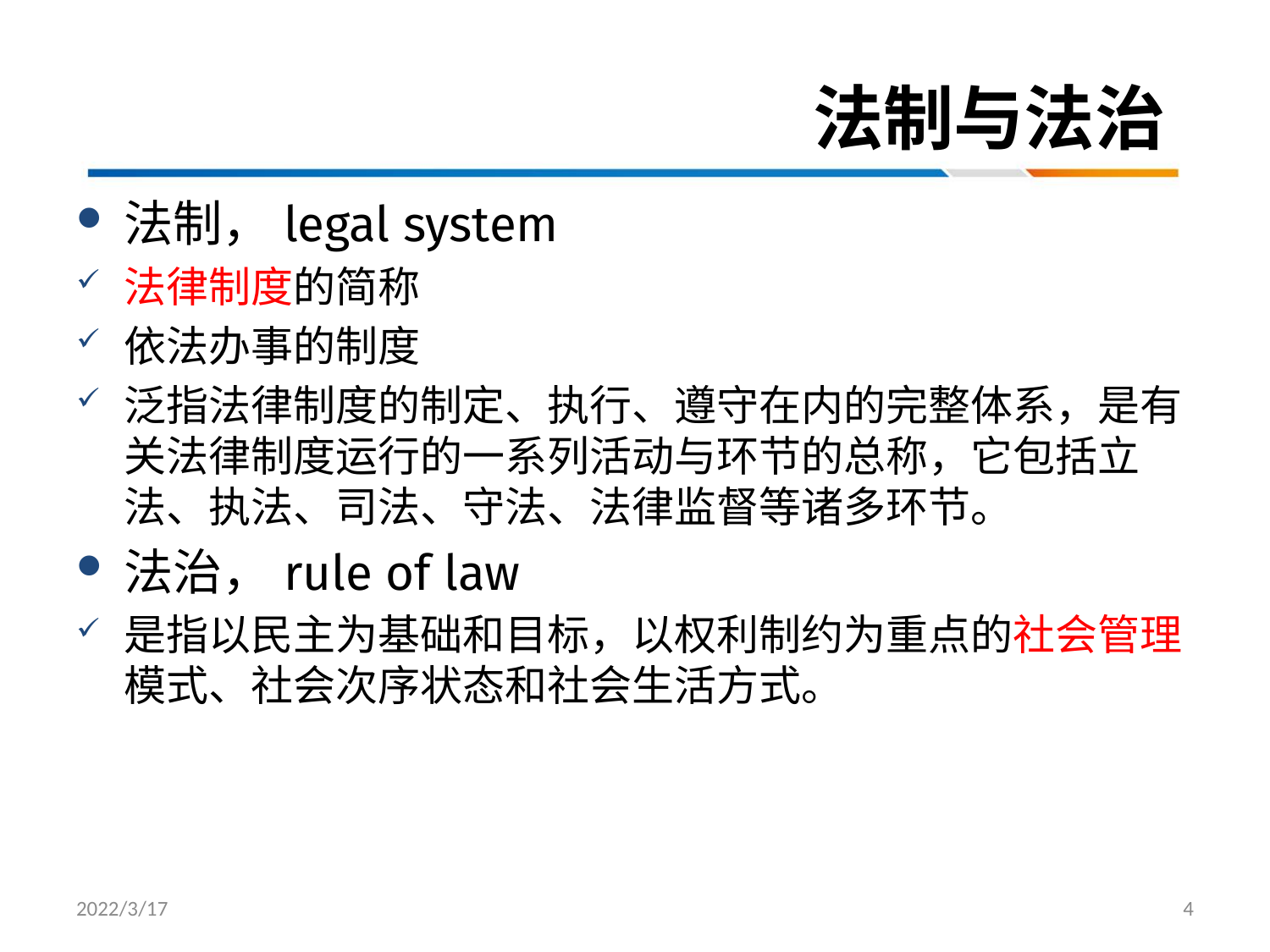

法制与法治
法制，legal system
法律制度的简称
依法办事的制度
泛指法律制度的制定、执行、遵守在内的完整体系，是有关法律制度运行的一系列活动与环节的总称，它包括立法、执法、司法、守法、法律监督等诸多环节。
法治，rule of law
是指以民主为基础和目标，以权利制约为重点的社会管理模式、社会次序状态和社会生活方式。
2022/3/17

4